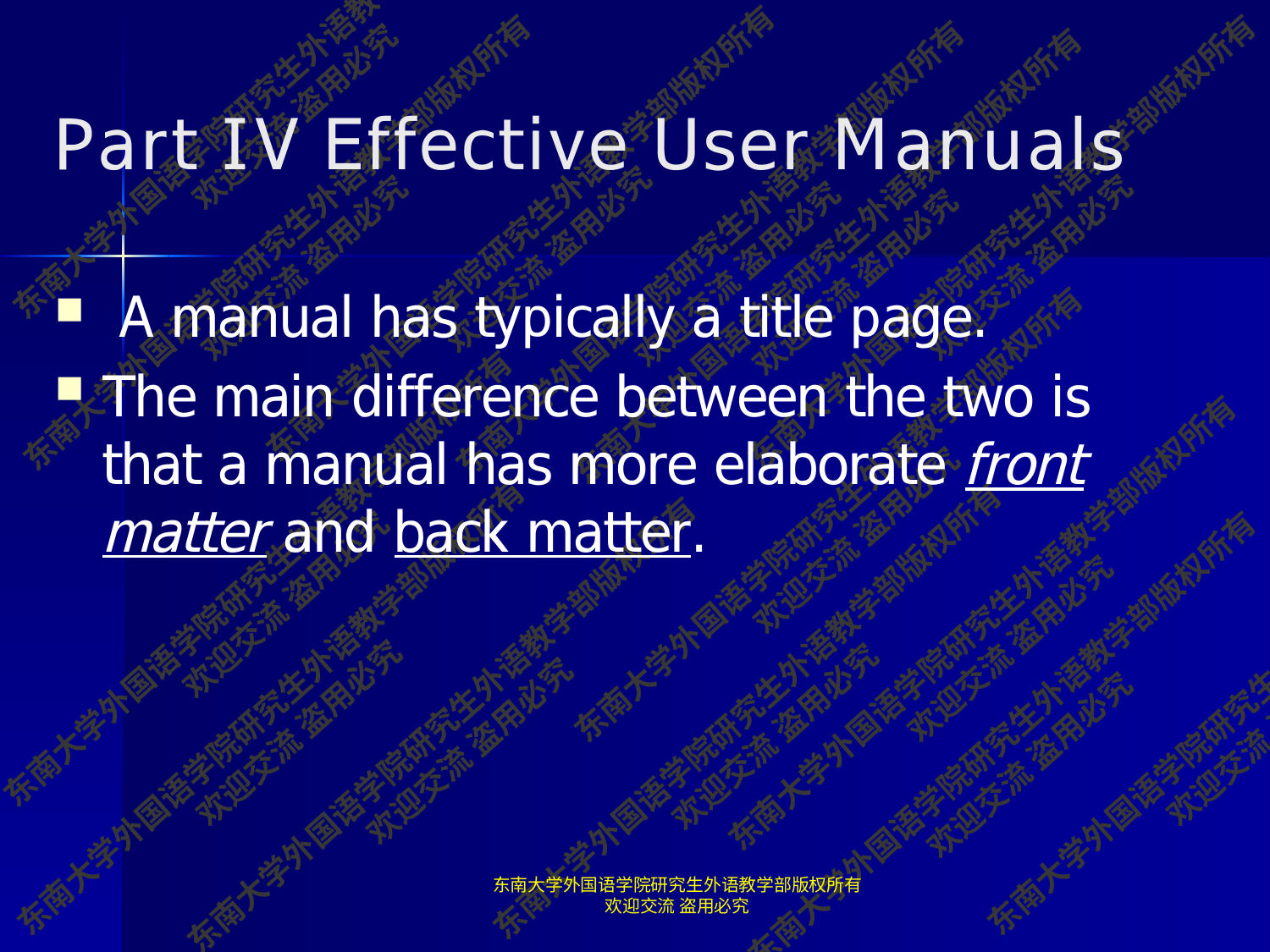

# Part IV Effective User Manuals
 A manual has typically a title page.
The main difference between the two is that a manual has more elaborate front matter and back matter.
东南大学外国语学院研究生外语教学部版权所有 欢迎交流 盗用必究